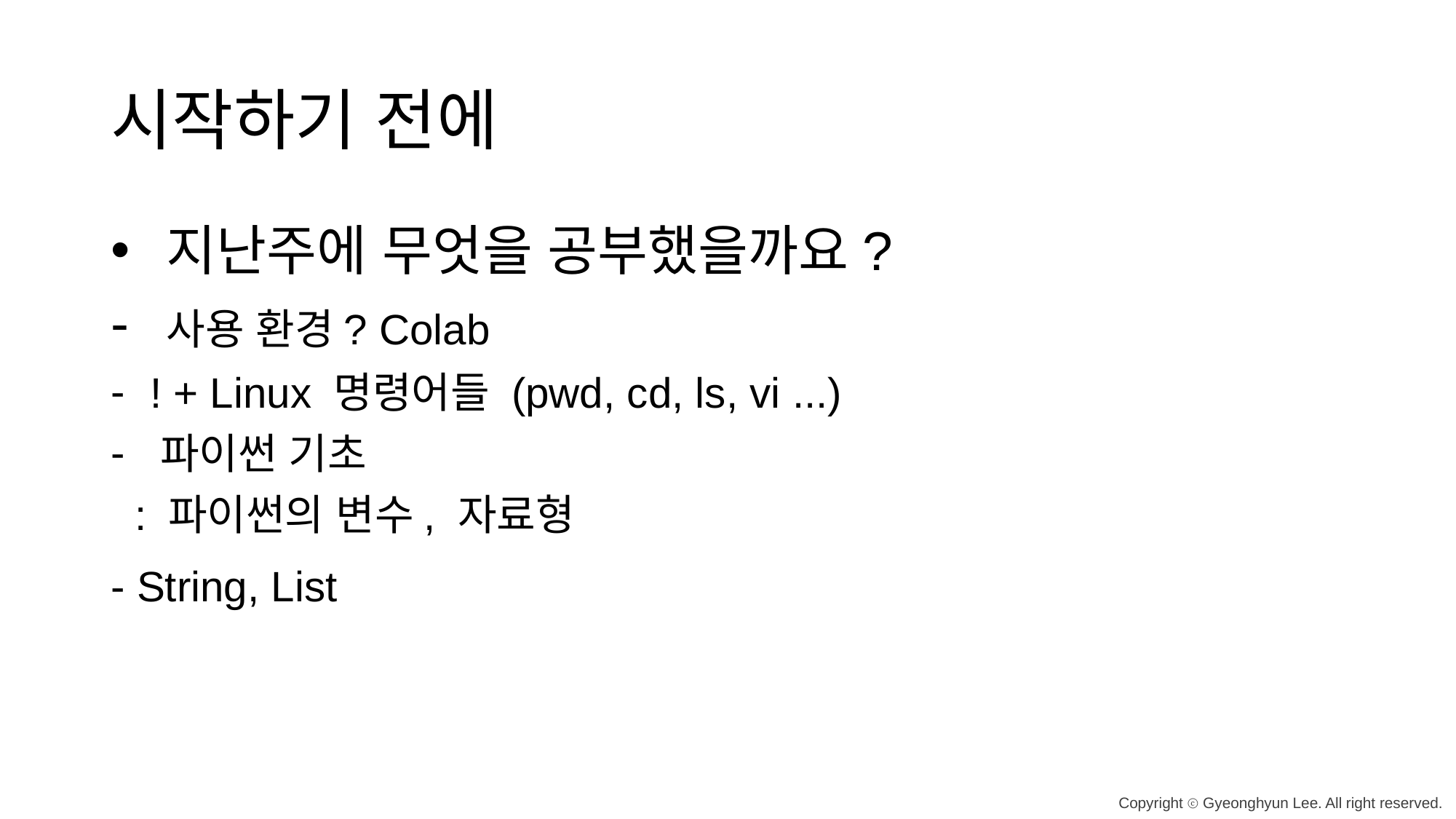

# 시작하기 전에
 지난주에 무엇을 공부했을까요?
 사용 환경? Colab
 ! + Linux 명령어들 (pwd, cd, ls, vi ...)
 파이썬 기초
  : 파이썬의 변수, 자료형
- String, List